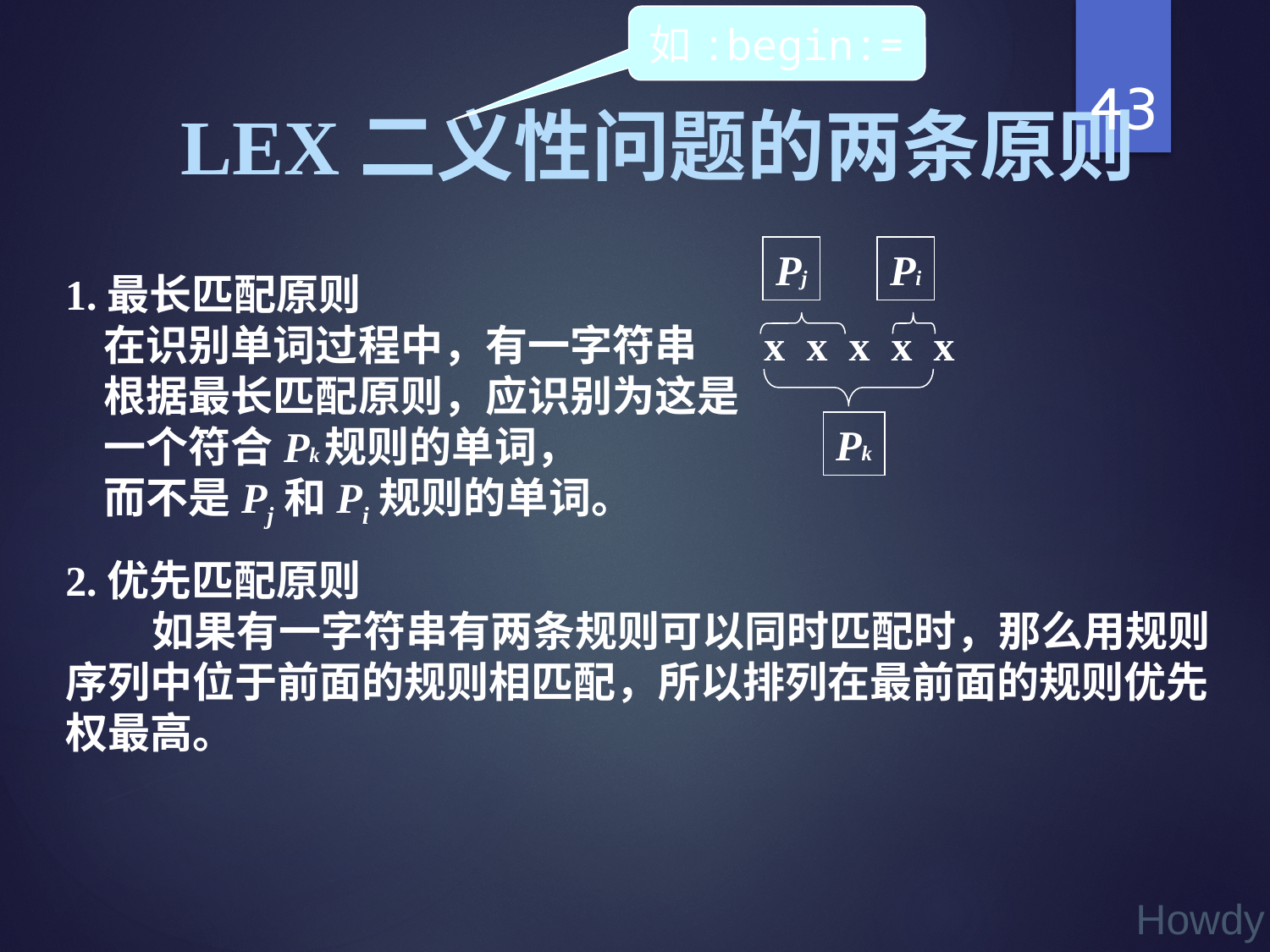

如:begin:=

43
LEX二义性问题的两条原则
Pj
Pi
1.最长匹配原则
   在识别单词过程中，有一字符串      x  x  x  x  x
   根据最长匹配原则，应识别为这是
   一个符合Pk规则的单词，
   而不是Pj和Pi规则的单词。

Pk
2.优先匹配原则
        如果有一字符串有两条规则可以同时匹配时，那么用规则
序列中位于前面的规则相匹配，所以排列在最前面的规则优先
权最高。